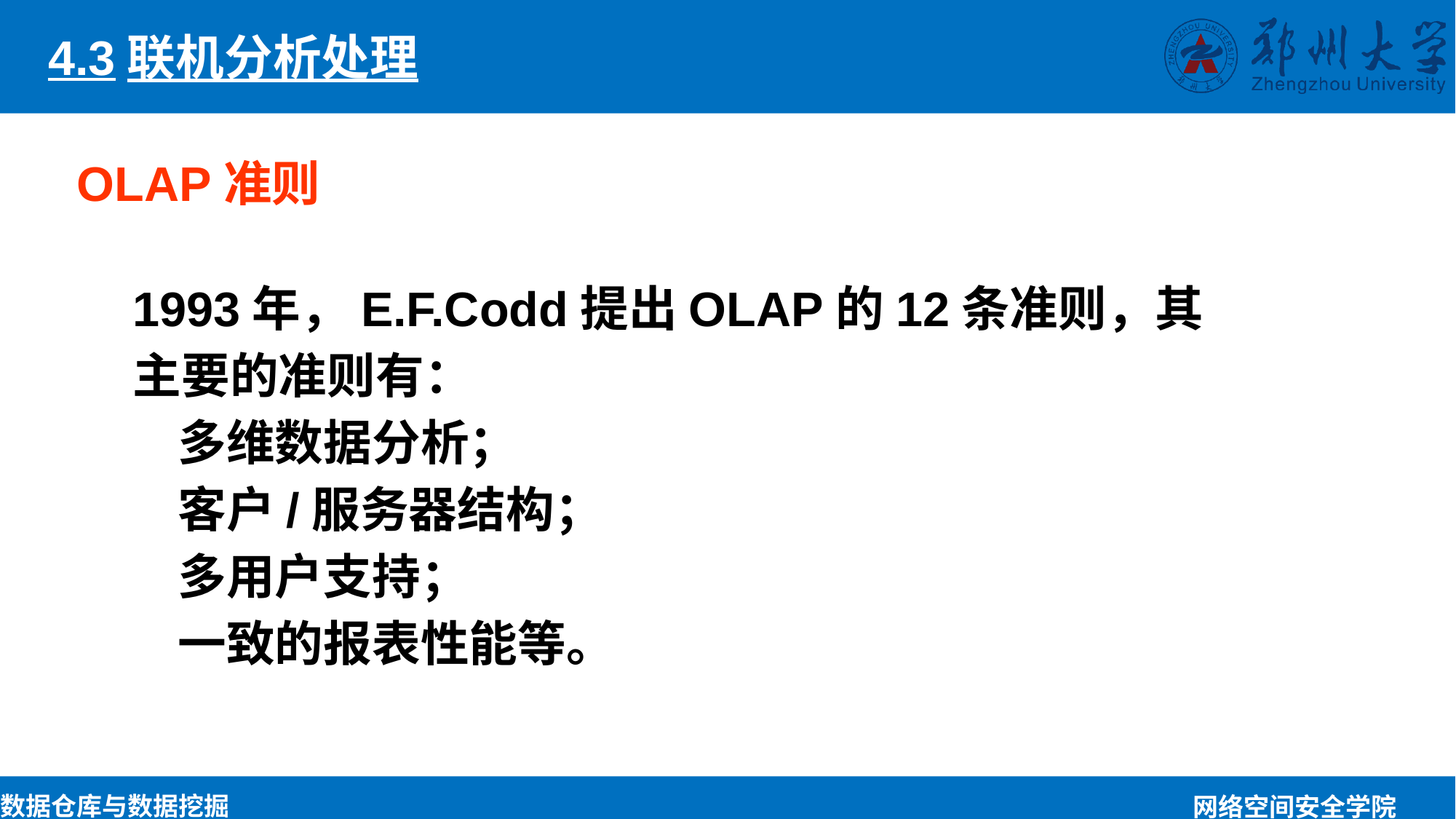

4.3联机分析处理
OLAP准则
1993年，E.F.Codd提出OLAP的12条准则，其主要的准则有：
   多维数据分析；
   客户/服务器结构；
   多用户支持；
   一致的报表性能等。